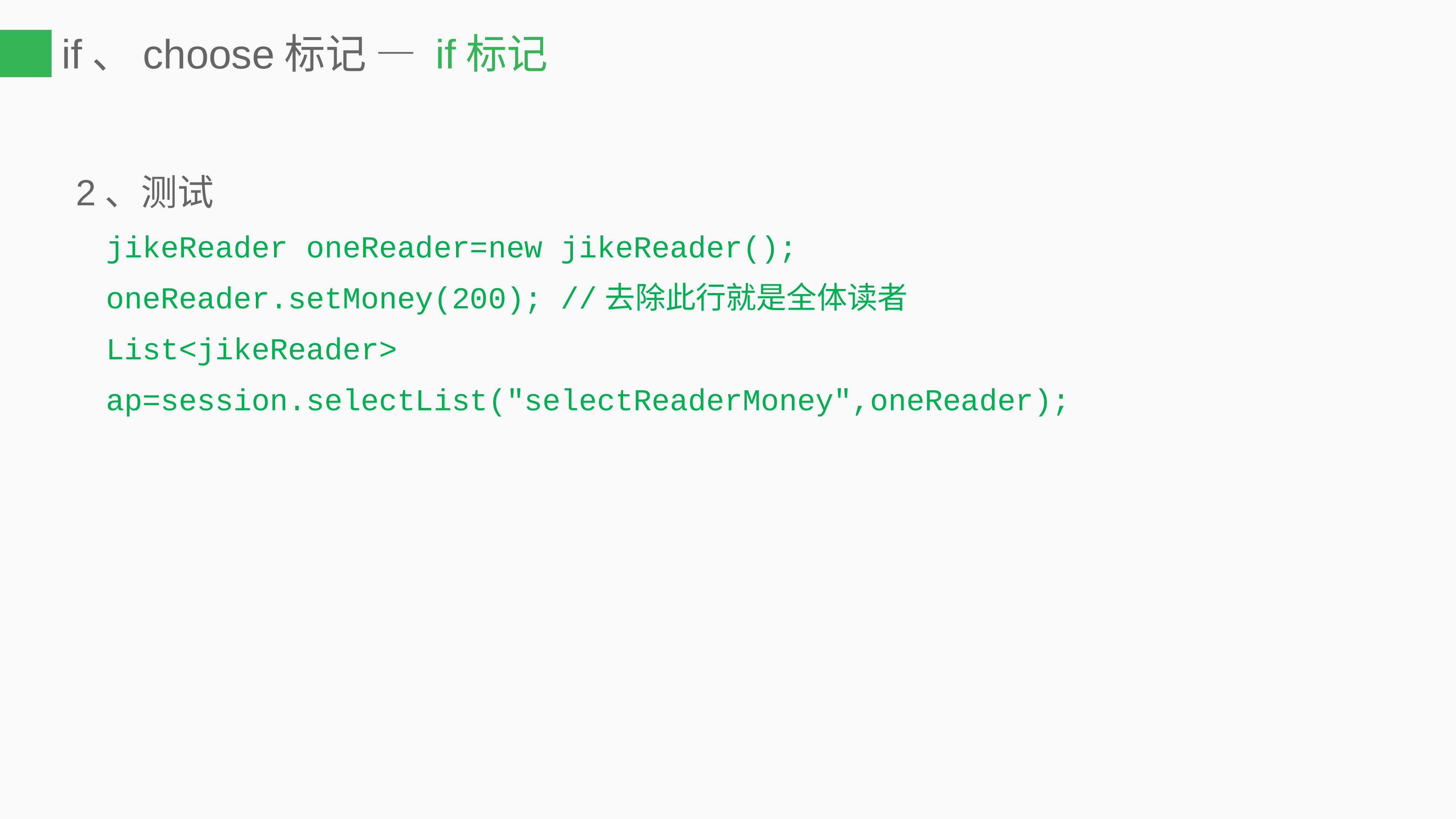

# if、choose标记 — if标记
2、测试
	jikeReader oneReader=new jikeReader();
	oneReader.setMoney(200); //去除此行就是全体读者
	List<jikeReader> 				                 ap=session.selectList("selectReaderMoney",oneReader);